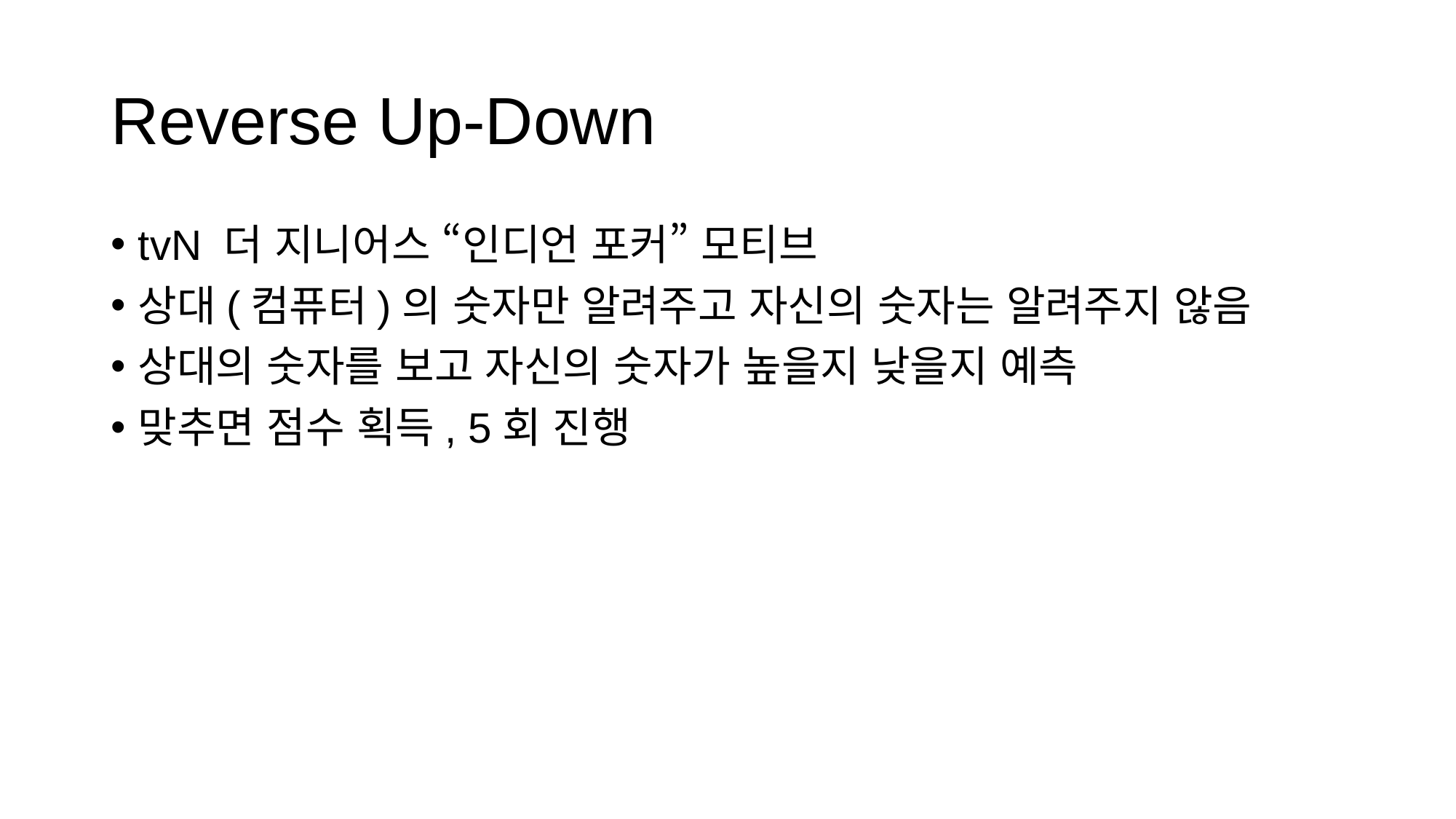

# Reverse Up-Down
tvN 더 지니어스 “인디언 포커” 모티브
상대(컴퓨터)의 숫자만 알려주고 자신의 숫자는 알려주지 않음
상대의 숫자를 보고 자신의 숫자가 높을지 낮을지 예측
맞추면 점수 획득, 5회 진행